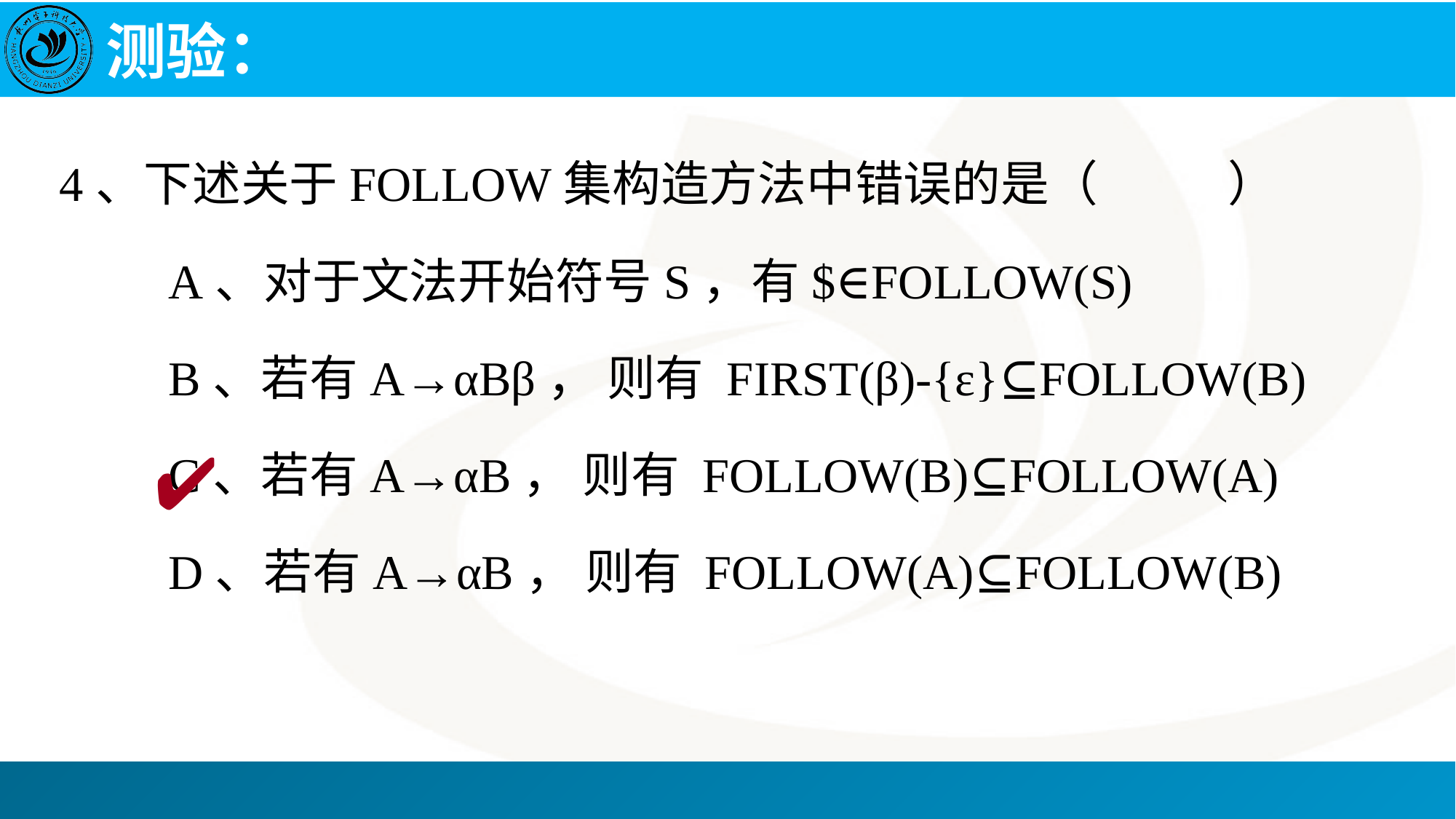

# 测验：
4、下述关于FOLLOW集构造方法中错误的是（            ）
A、对于文法开始符号S，有$∈FOLLOW(S)
B、若有A→αBβ， 则有 FIRST(β)-{ε}⊆FOLLOW(B)
C、若有A→αB， 则有 FOLLOW(B)⊆FOLLOW(A)
D、若有A→αB， 则有 FOLLOW(A)⊆FOLLOW(B)
✔
94